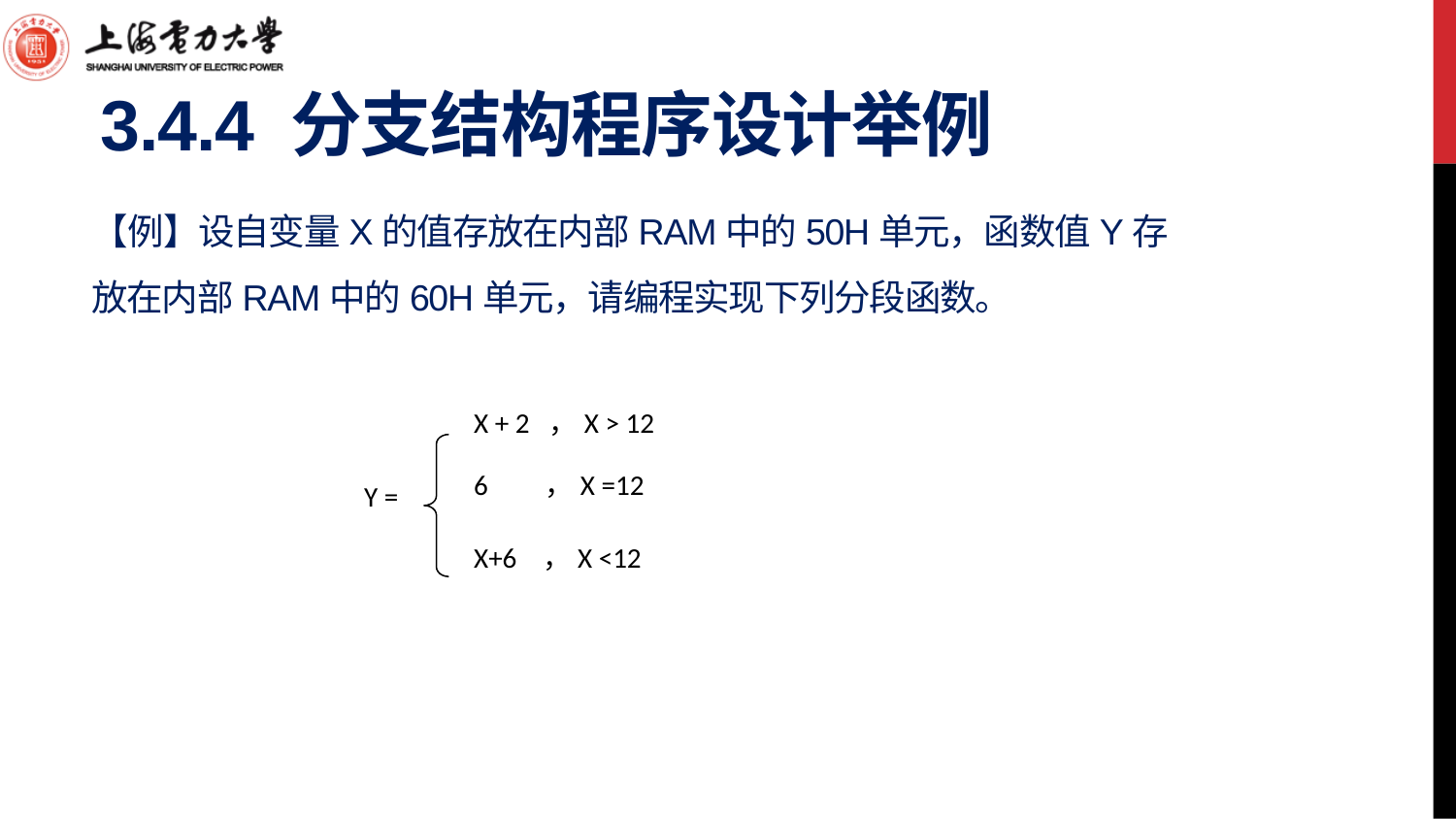

3.4.4 分支结构程序设计举例
# 【例】设自变量X的值存放在内部RAM中的50H单元，函数值Y存放在内部RAM中的60H单元，请编程实现下列分段函数。
X + 2  ，X > 12

6        ，X =12
Y =
X+6   ，X <12